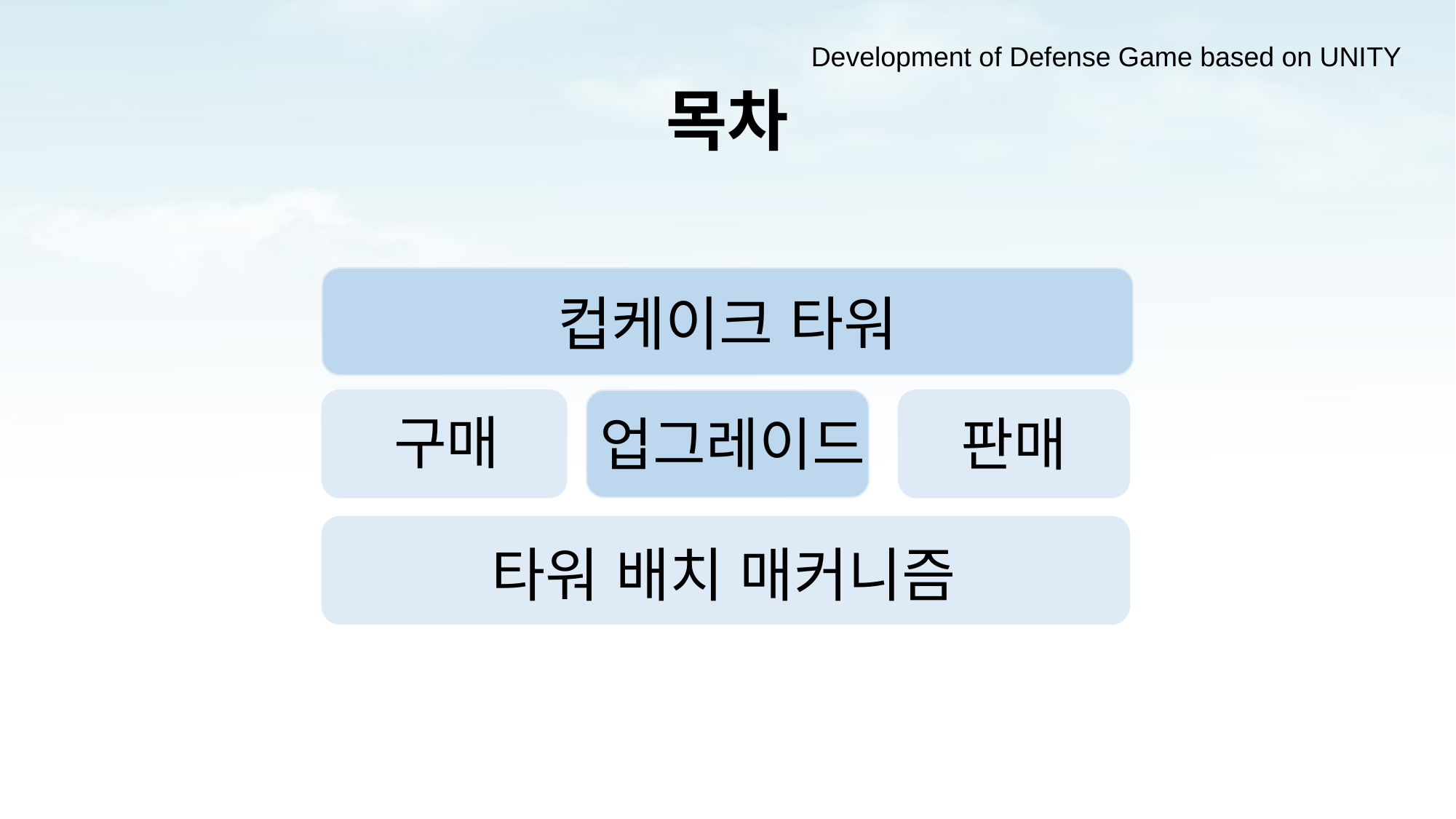

Development of Defense Game based on UNITY
# 목차

컵케이크 타워

업그레이드
판매
구매

타워 배치 매커니즘